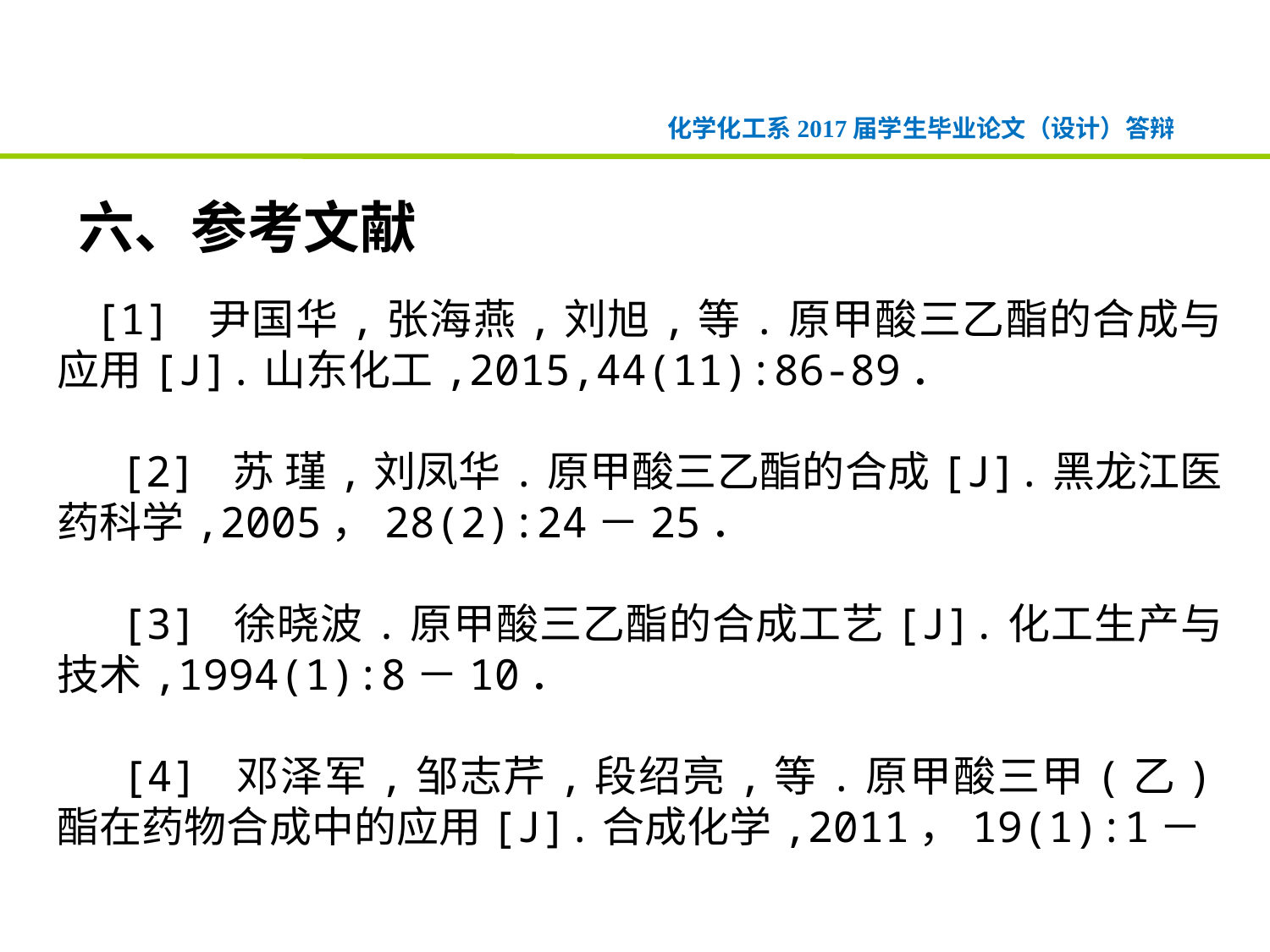

六、参考文献
[1] 尹国华,张海燕,刘旭,等.原甲酸三乙酯的合成与应用[J].山东化工,2015,44(11):86-89．

 [2] 苏 瑾,刘凤华.原甲酸三乙酯的合成[J].黑龙江医药科学,2005，28(2):24－25．

 [3] 徐晓波.原甲酸三乙酯的合成工艺[J].化工生产与技术,1994(1):8－10．

 [4] 邓泽军,邹志芹,段绍亮,等.原甲酸三甲(乙)酯在药物合成中的应用[J].合成化学,2011，19(1):1－